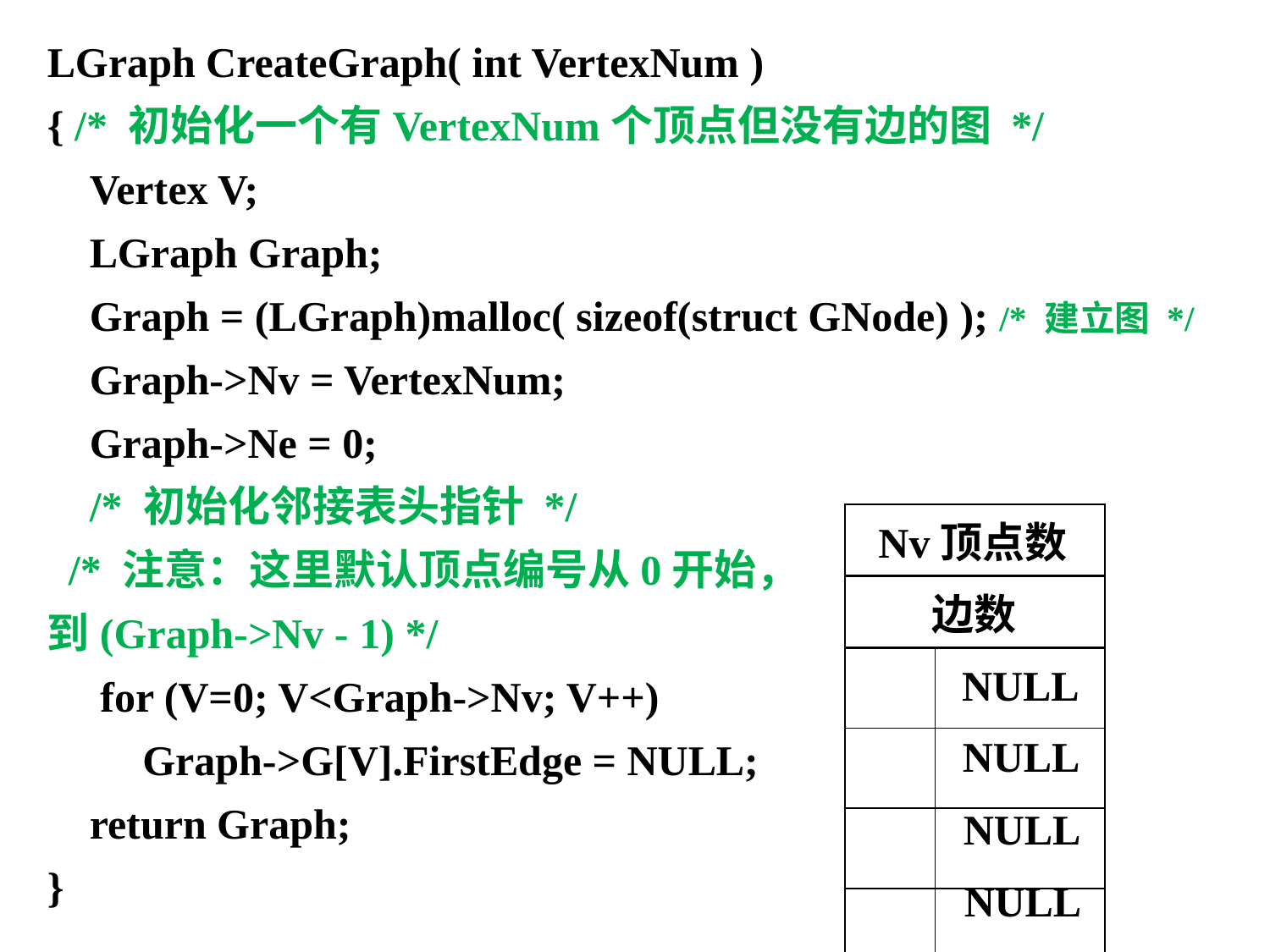

LGraph CreateGraph( int VertexNum )
{ /* 初始化一个有VertexNum个顶点但没有边的图 */
    Vertex V;
    LGraph Graph;
    Graph = (LGraph)malloc( sizeof(struct GNode) ); /* 建立图 */
    Graph->Nv = VertexNum;
    Graph->Ne = 0;
    /* 初始化邻接表头指针 */
  /* 注意：这里默认顶点编号从0开始，
到(Graph->Nv - 1) */
     for (V=0; V<Graph->Nv; V++)
         Graph->G[V].FirstEdge = NULL;
    return Graph;
}
|  |
| --- |
Nv顶点数
|  |
| --- |
边数
|  |  |
| --- | --- |
|  |  |
|  |  |
|  |  |
NULL
NULL
NULL
NULL